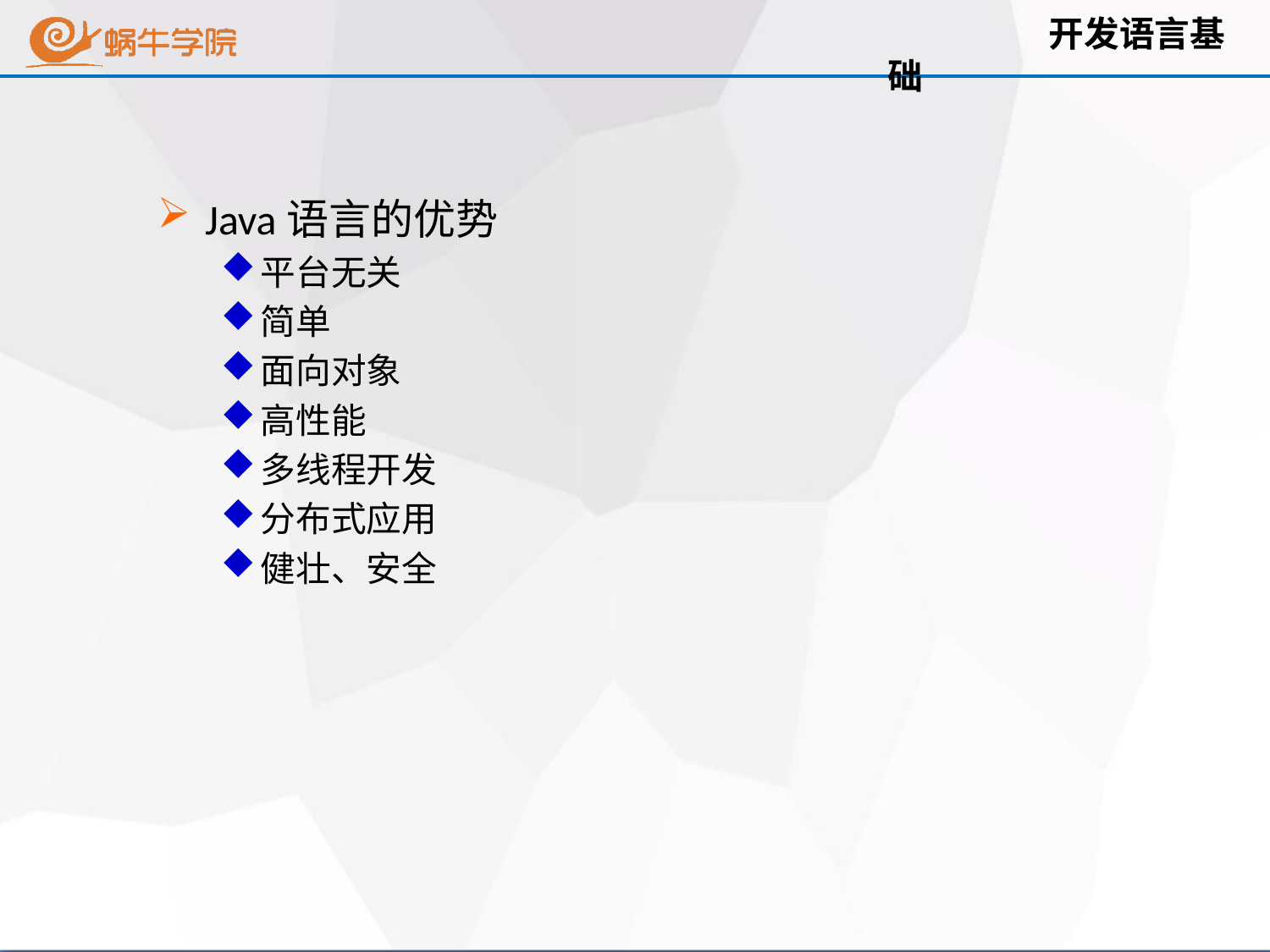

开发语言基础

Java语言的优势
平台无关
简单
面向对象
高性能
多线程开发
分布式应用
健壮、安全